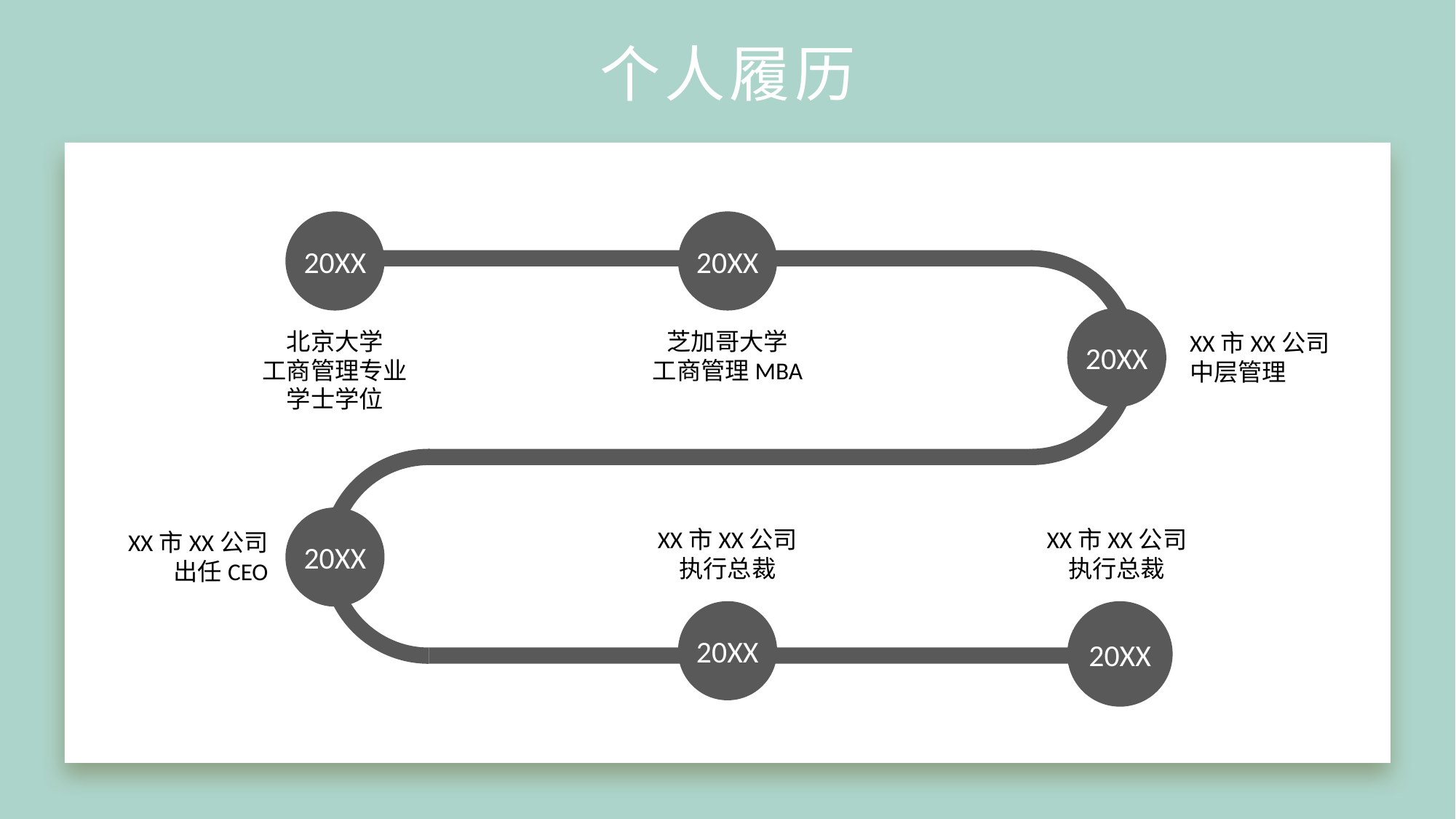

# 个人履历

20XX
20XX

20XX
北京大学
工商管理专业
学士学位
芝加哥大学
工商管理MBA
XX市XX公司
中层管理

20XX
XX市XX公司
执行总裁
XX市XX公司
执行总裁
XX市XX公司
出任CEO
20XX
20XX